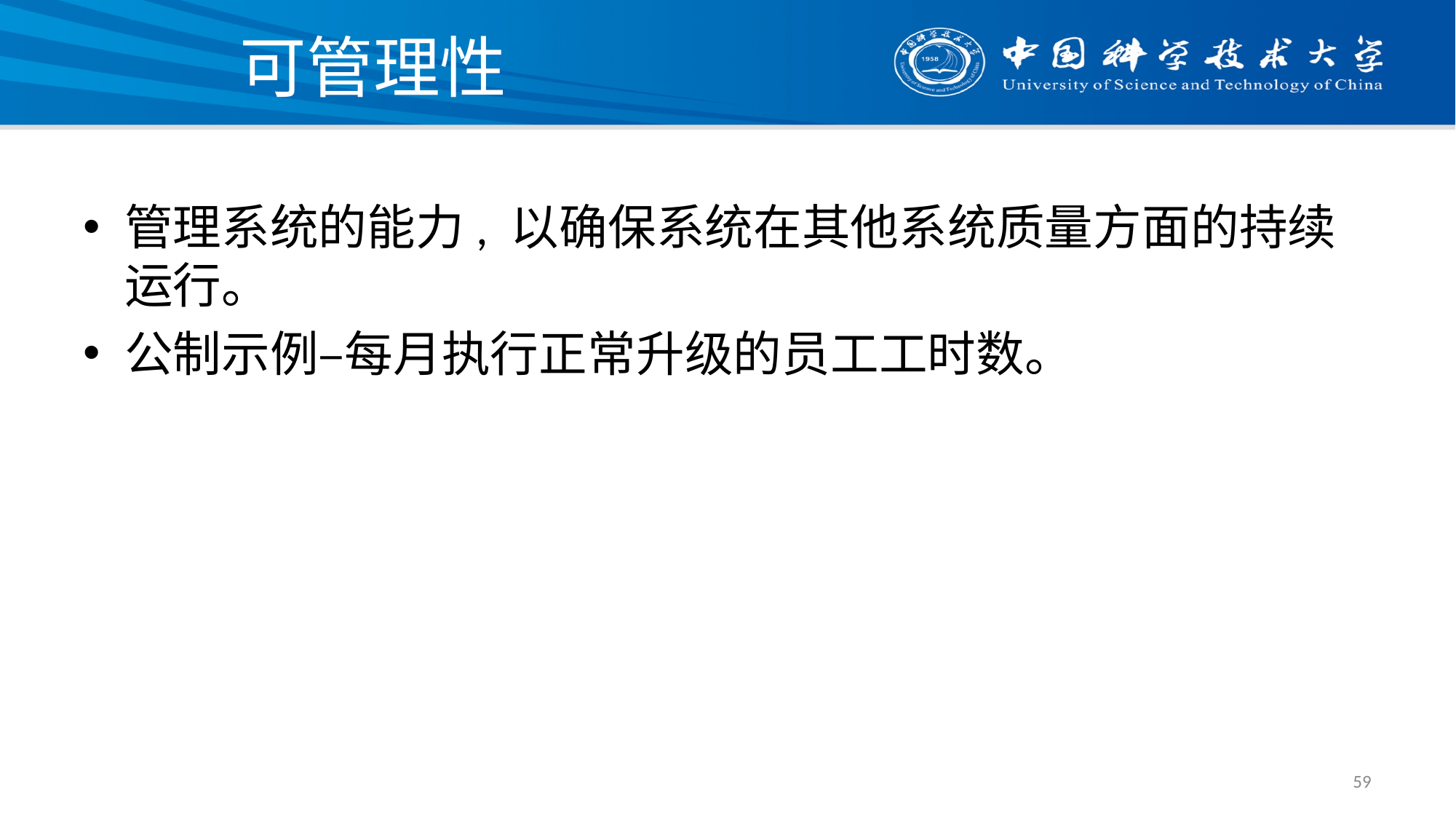

# 可管理性
管理系统的能力, 以确保系统在其他系统质量方面的持续运行。
公制示例–每月执行正常升级的员工工时数。
59